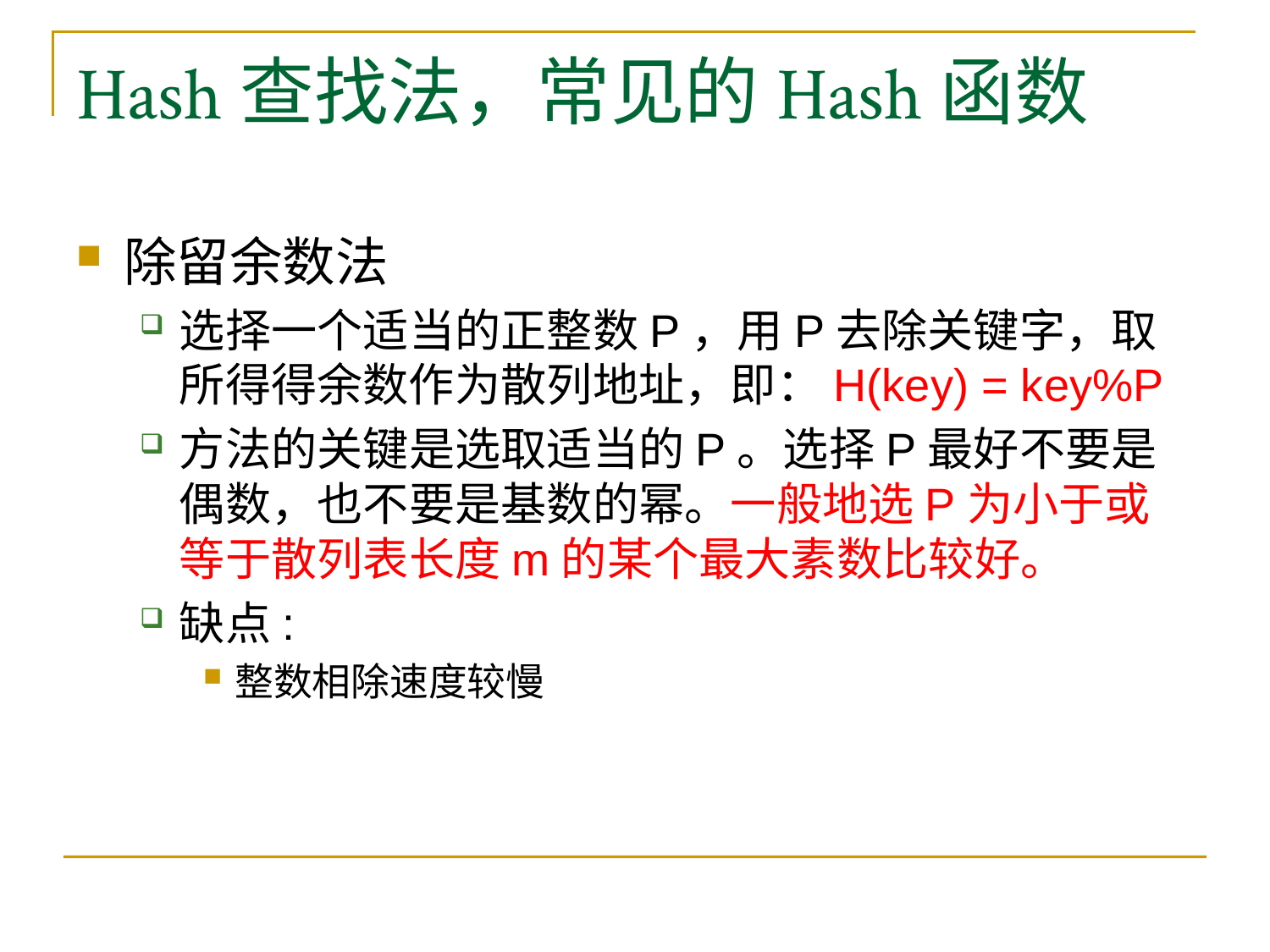

# Hash查找法，常见的Hash函数
除留余数法
选择一个适当的正整数P，用P去除关键字，取所得得余数作为散列地址，即：H(key) = key%P
方法的关键是选取适当的P。选择P最好不要是偶数，也不要是基数的幂。一般地选P为小于或等于散列表长度m的某个最大素数比较好。
缺点:
整数相除速度较慢